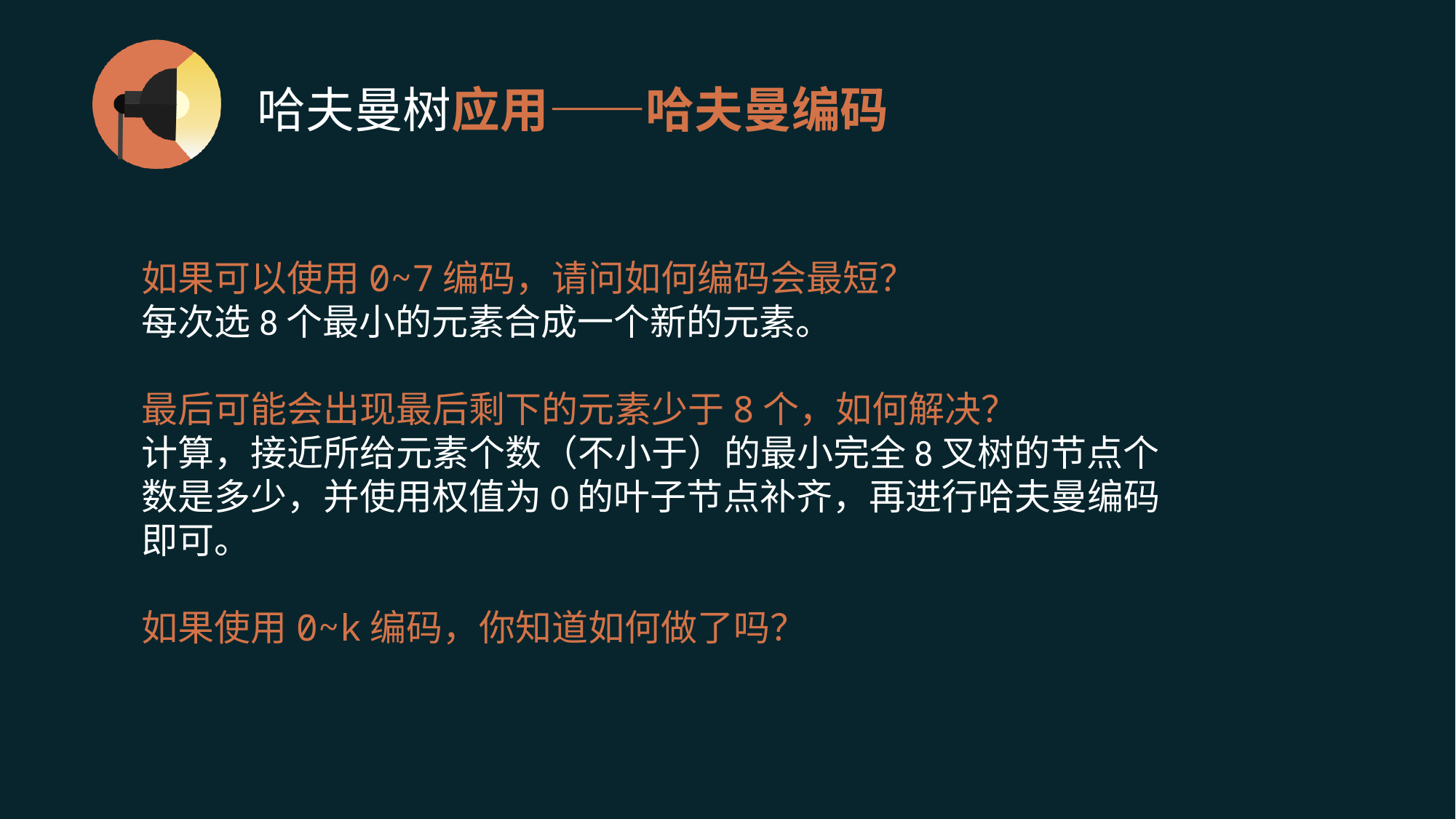

# 哈夫曼树应用——哈夫曼编码
如果可以使用0~7编码，请问如何编码会最短？
每次选8个最小的元素合成一个新的元素。

最后可能会出现最后剩下的元素少于8个，如何解决？
计算，接近所给元素个数（不小于）的最小完全8叉树的节点个数是多少，并使用权值为0的叶子节点补齐，再进行哈夫曼编码即可。

如果使用0~k编码，你知道如何做了吗？